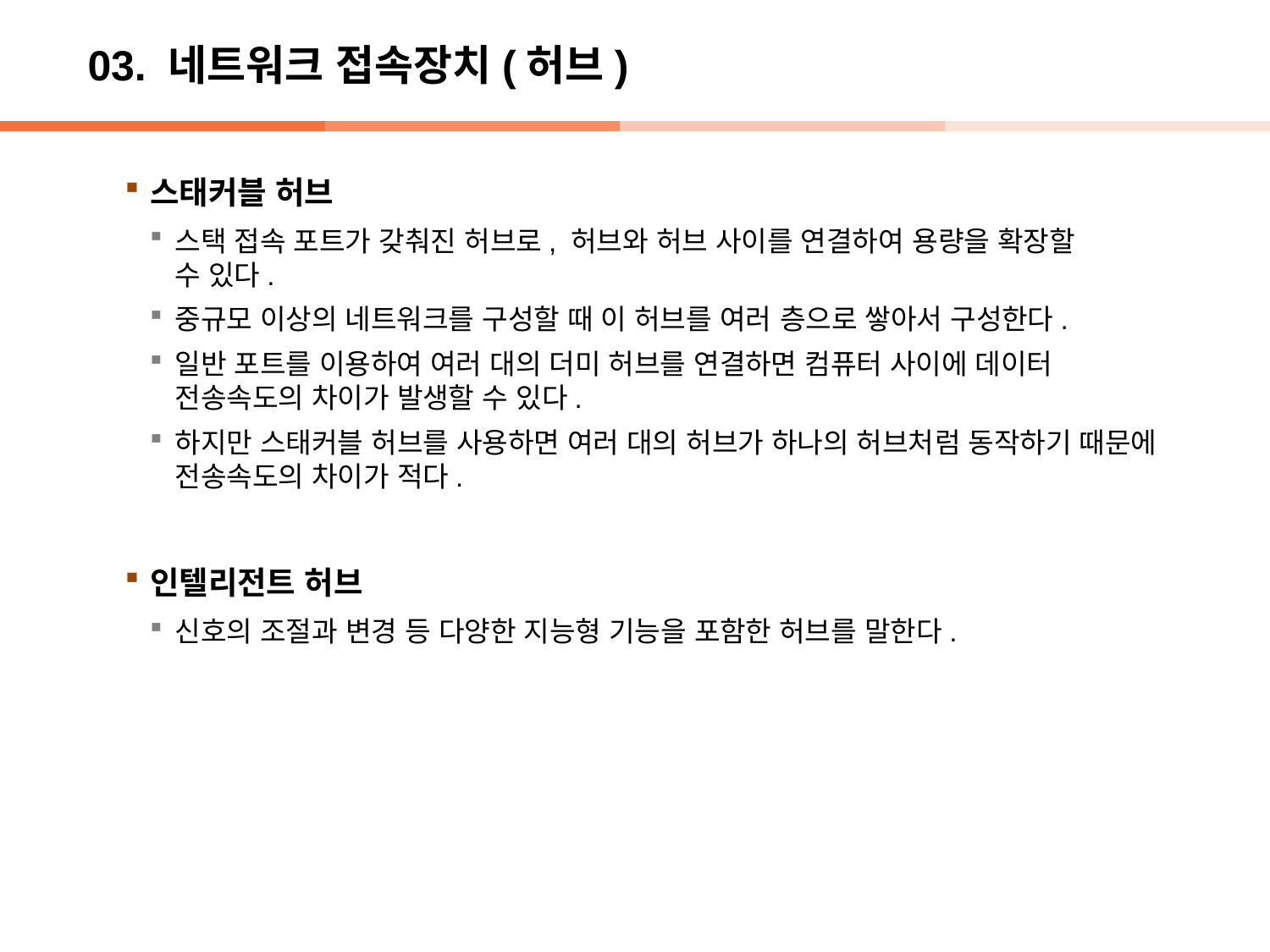

# 03. 네트워크 접속장치(허브)
스태커블 허브
스택 접속 포트가 갖춰진 허브로, 허브와 허브 사이를 연결하여 용량을 확장할
수 있다.
중규모 이상의 네트워크를 구성할 때 이 허브를 여러 층으로 쌓아서 구성한다.
일반 포트를 이용하여 여러 대의 더미 허브를 연결하면 컴퓨터 사이에 데이터
전송속도의 차이가 발생할 수 있다.
하지만 스태커블 허브를 사용하면 여러 대의 허브가 하나의 허브처럼 동작하기 때문에 전송속도의 차이가 적다.

인텔리전트 허브
신호의 조절과 변경 등 다양한 지능형 기능을 포함한 허브를 말한다.